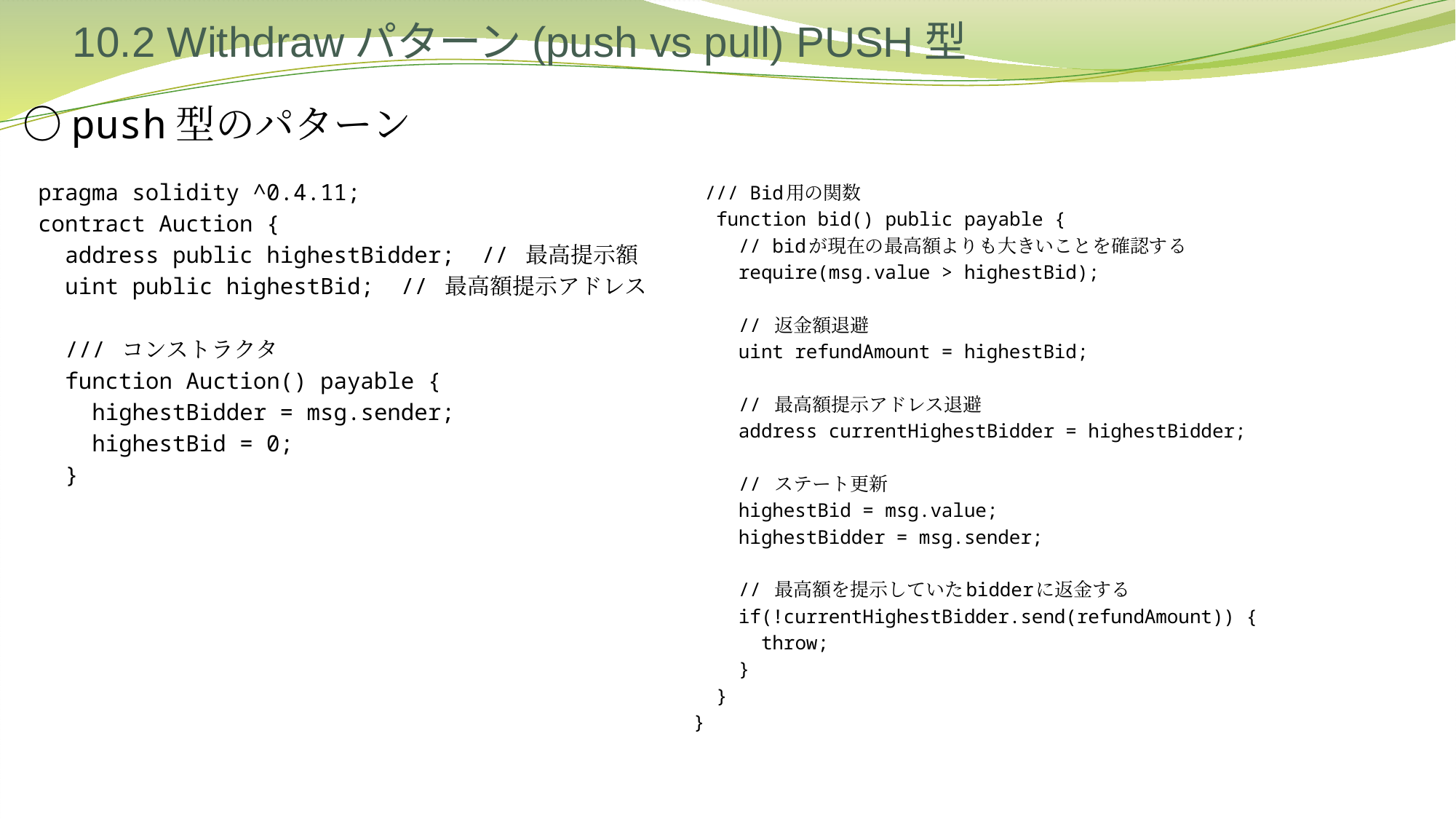

# 10.2 Withdrawパターン(push vs pull) PUSH型

〇push型のパターン

pragma solidity ^0.4.11;
contract Auction {
  address public highestBidder;  // 最高提示額
  uint public highestBid;  // 最高額提示アドレス

  /// コンストラクタ
  function Auction() payable {
    highestBidder = msg.sender;
    highestBid = 0;
  }

 /// Bid用の関数
  function bid() public payable {
    // bidが現在の最高額よりも大きいことを確認する
    require(msg.value > highestBid);

    // 返金額退避
    uint refundAmount = highestBid;

    // 最高額提示アドレス退避
    address currentHighestBidder = highestBidder;

    // ステート更新
    highestBid = msg.value;
    highestBidder = msg.sender;

    // 最高額を提示していたbidderに返金する
    if(!currentHighestBidder.send(refundAmount)) {
      throw;
    }
  }
}